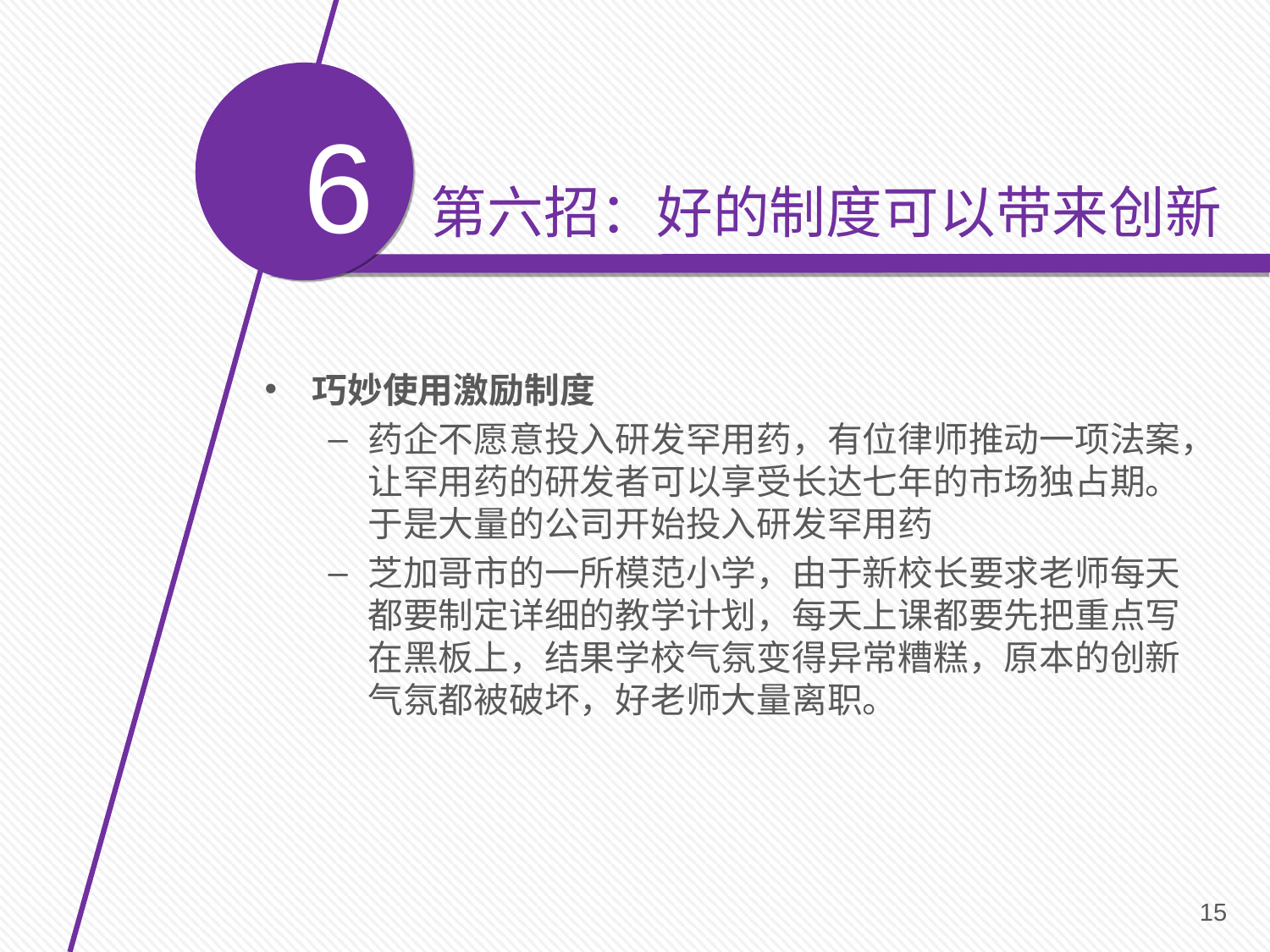

6  第六招：好的制度可以带来创新

巧妙使用激励制度
药企不愿意投入研发罕用药，有位律师推动一项法案，让罕用药的研发者可以享受长达七年的市场独占期。于是大量的公司开始投入研发罕用药
芝加哥市的一所模范小学，由于新校长要求老师每天都要制定详细的教学计划，每天上课都要先把重点写在黑板上，结果学校气氛变得异常糟糕，原本的创新气氛都被破坏，好老师大量离职。

15